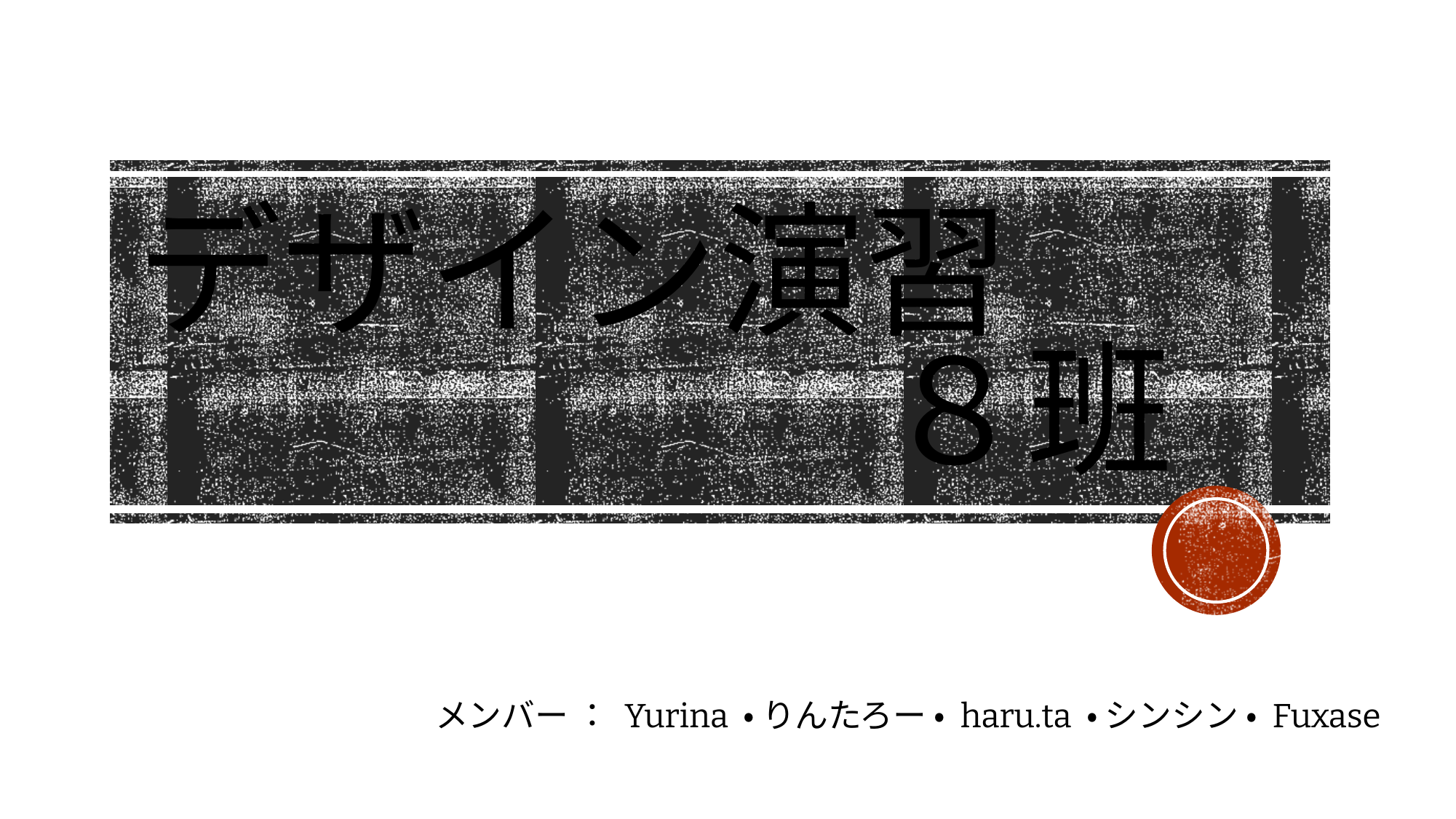

# デザイン演習　 　　　　８班

メンバー ： Yurina ・ りんたろー ・ haru.ta ・ シンシン ・ Fuxase